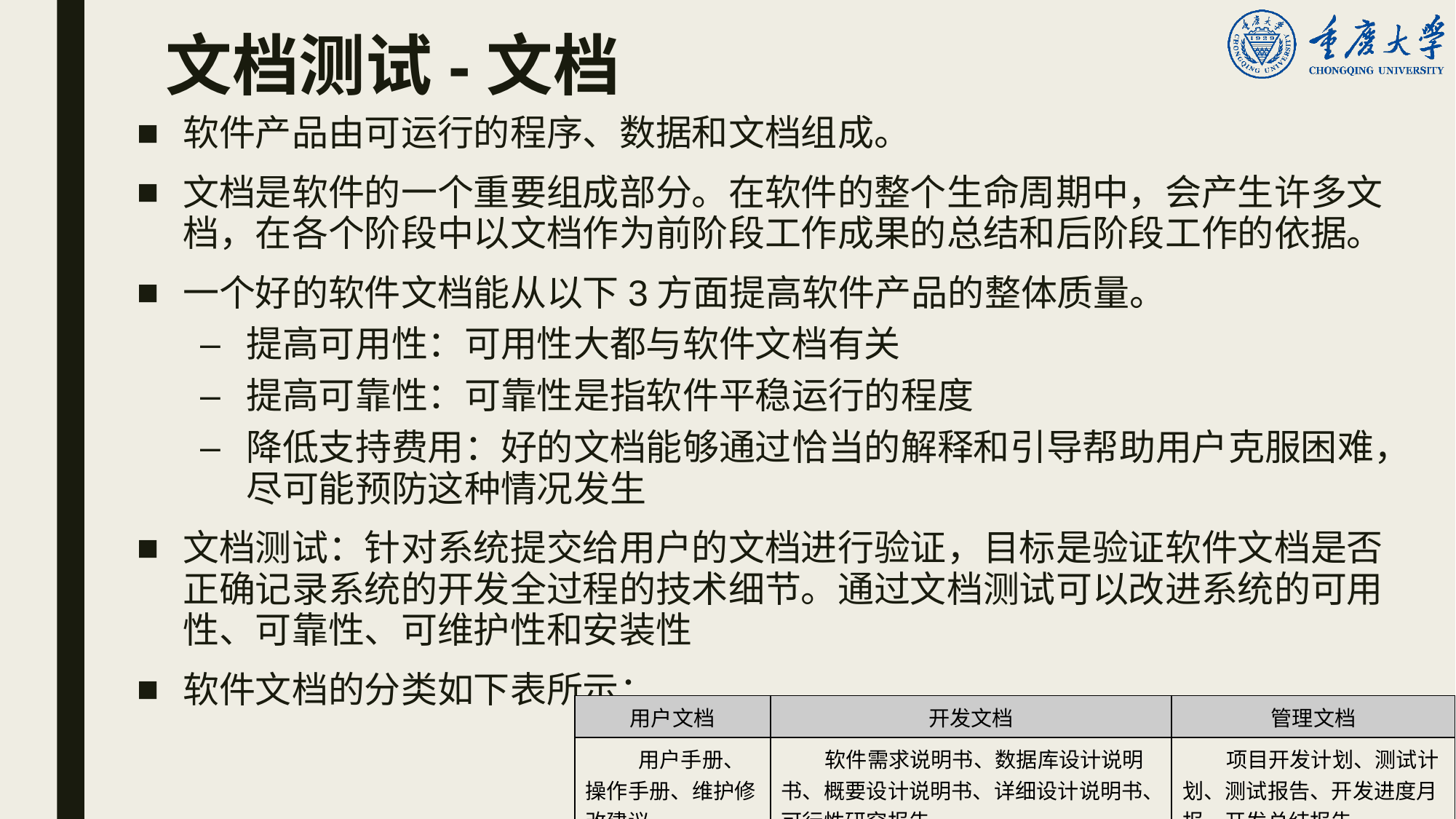

# 文档测试-文档
软件产品由可运行的程序、数据和文档组成。
文档是软件的一个重要组成部分。在软件的整个生命周期中，会产生许多文档，在各个阶段中以文档作为前阶段工作成果的总结和后阶段工作的依据。
一个好的软件文档能从以下3方面提高软件产品的整体质量。
提高可用性：可用性大都与软件文档有关
提高可靠性：可靠性是指软件平稳运行的程度
降低支持费用：好的文档能够通过恰当的解释和引导帮助用户克服困难，尽可能预防这种情况发生
文档测试：针对系统提交给用户的文档进行验证，目标是验证软件文档是否正确记录系统的开发全过程的技术细节。通过文档测试可以改进系统的可用性、可靠性、可维护性和安装性
软件文档的分类如下表所示：

| 用户文档 | 开发文档 | 管理文档 |
| --- | --- | --- |
| 用户手册、操作手册、维护修改建议 | 软件需求说明书、数据库设计说明书、概要设计说明书、详细设计说明书、可行性研究报告 | 项目开发计划、测试计划、测试报告、开发进度月报、开发总结报告 |